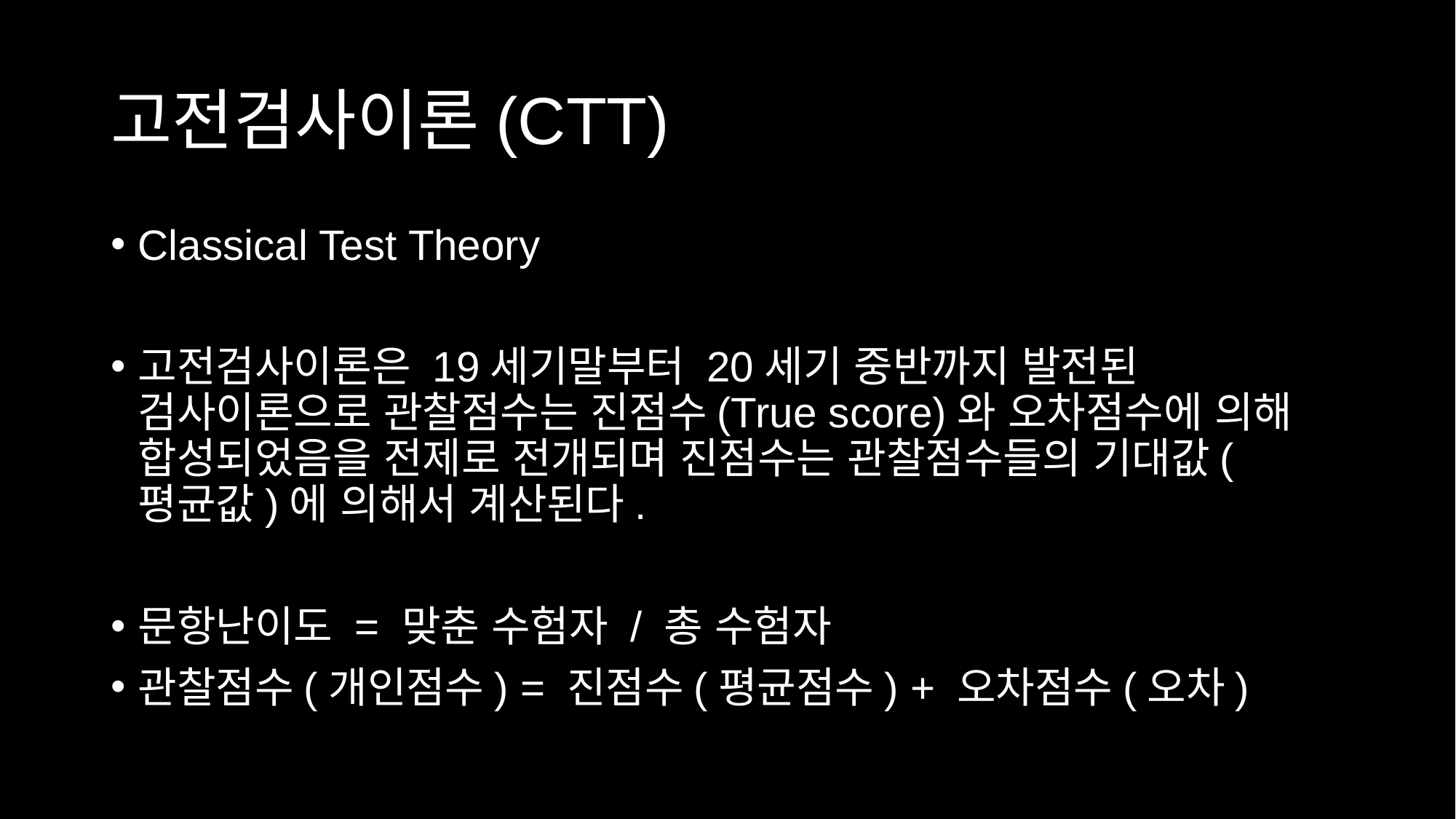

# 고전검사이론(CTT)
Classical Test Theory

고전검사이론은 19세기말부터 20세기 중반까지 발전된 검사이론으로 관찰점수는 진점수(True score)와 오차점수에 의해 합성되었음을 전제로 전개되며 진점수는 관찰점수들의 기대값(평균값)에 의해서 계산된다.

문항난이도 = 맞춘 수험자 / 총 수험자
관찰점수(개인점수) = 진점수(평균점수) + 오차점수(오차)